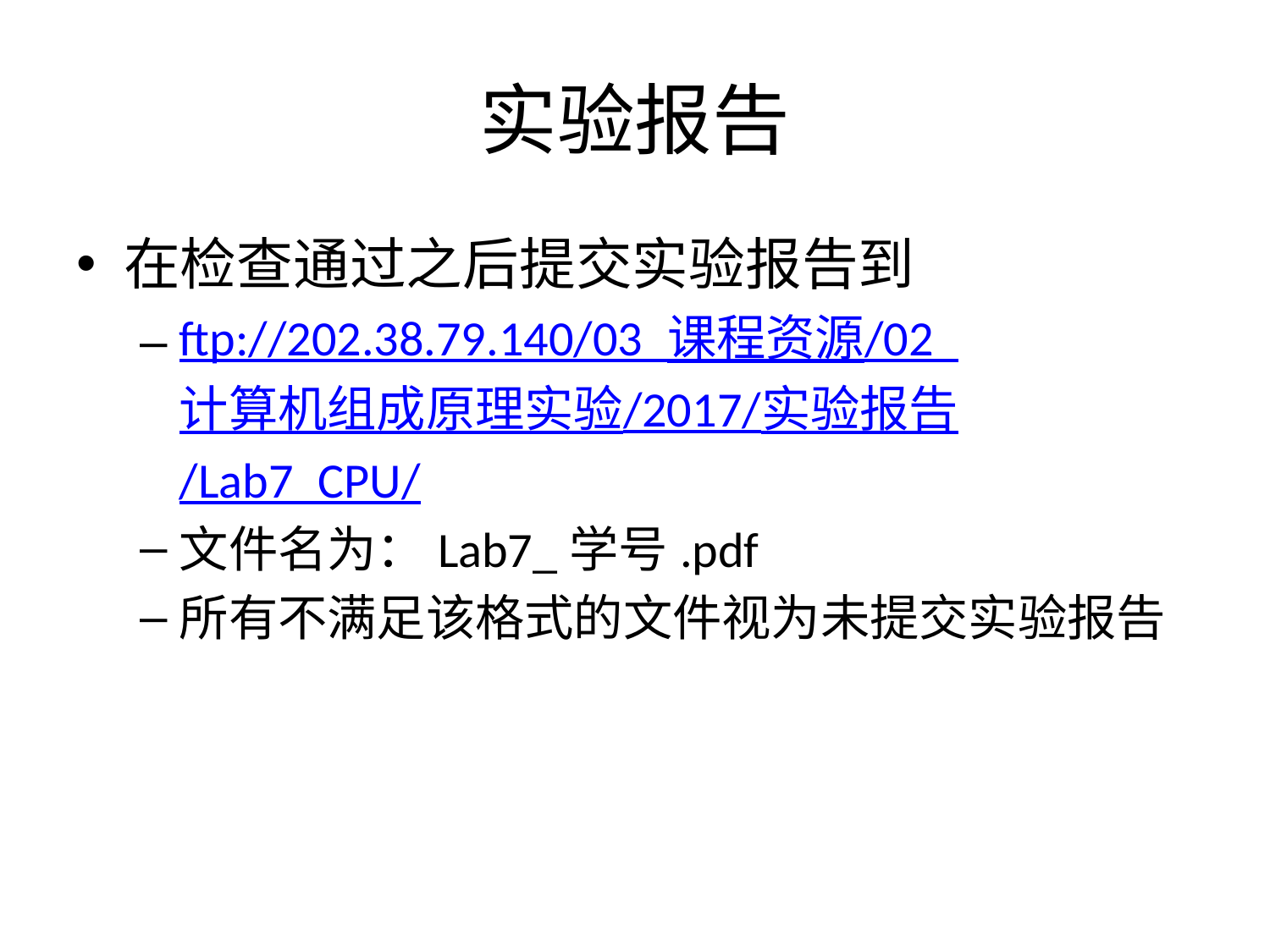

# 实验报告
在检查通过之后提交实验报告到
ftp://202.38.79.140/03_课程资源/02_计算机组成原理实验/2017/实验报告/Lab7_CPU/
文件名为：Lab7_学号.pdf
所有不满足该格式的文件视为未提交实验报告